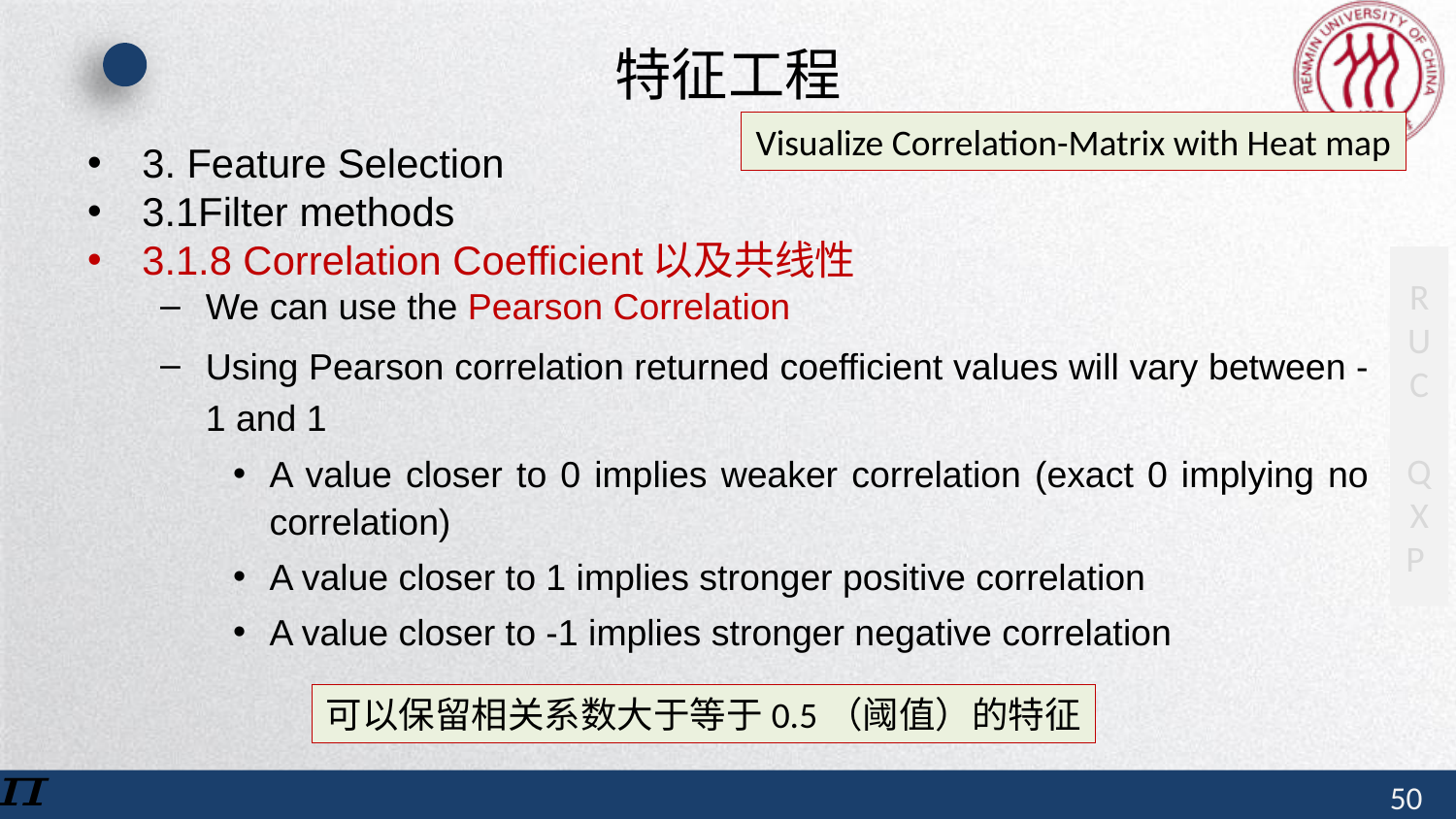

# 特征工程
Visualize Correlation-Matrix with Heat map
3. Feature Selection
3.1Filter methods
3.1.8 Correlation Coefficient以及共线性
We can use the Pearson Correlation
Using Pearson correlation returned coefficient values will vary between -1 and 1
A value closer to 0 implies weaker correlation (exact 0 implying no correlation)
A value closer to 1 implies stronger positive correlation
A value closer to -1 implies stronger negative correlation

可以保留相关系数大于等于0.5（阈值）的特征